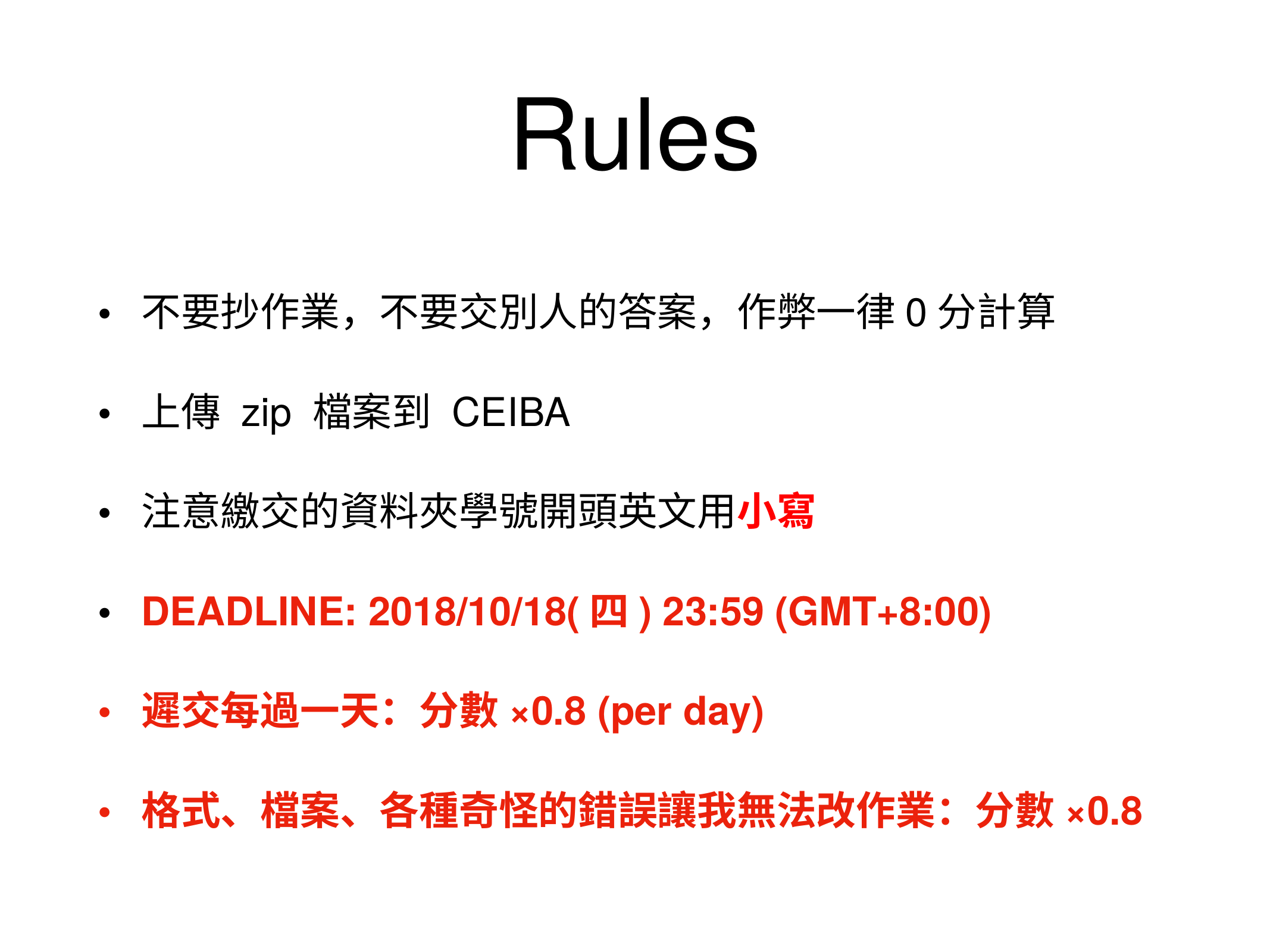

# Rules
不要抄作業，不要交別人的答案，作弊一律0分計算
上傳 zip 檔案到 CEIBA
注意繳交的資料夾學號開頭英文用小寫
DEADLINE: 2018/10/18(四) 23:59 (GMT+8:00)
遲交每過一天：分數×0.8 (per day)
格式、檔案、各種奇怪的錯誤讓我無法改作業：分數×0.8